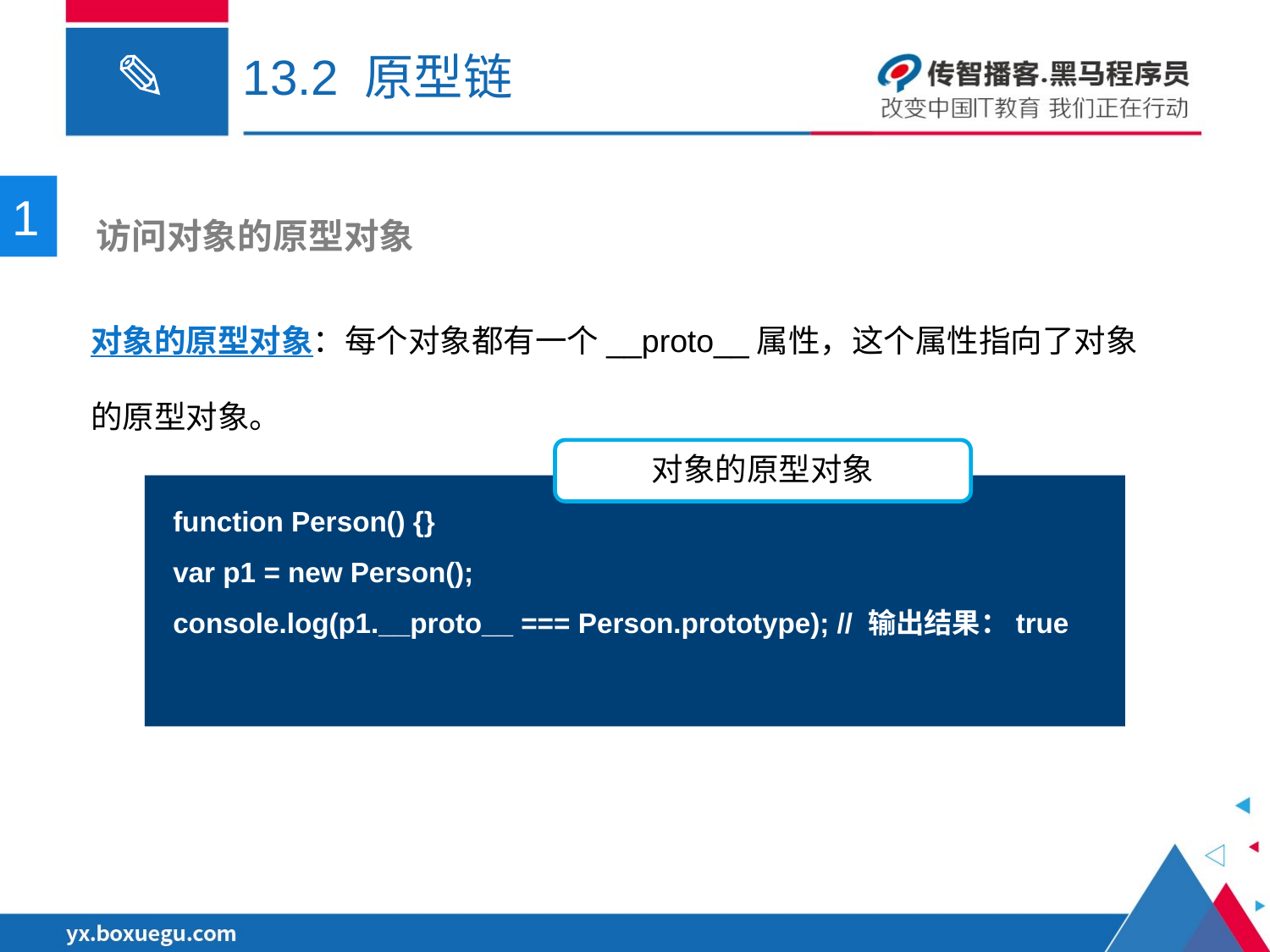

# 13.2 原型链

1
  访问对象的原型对象
对象的原型对象：每个对象都有一个__proto__属性，这个属性指向了对象的原型对象。
对象的原型对象

function Person() {}
var p1 = new Person();
console.log(p1.__proto__ === Person.prototype); // 输出结果：true